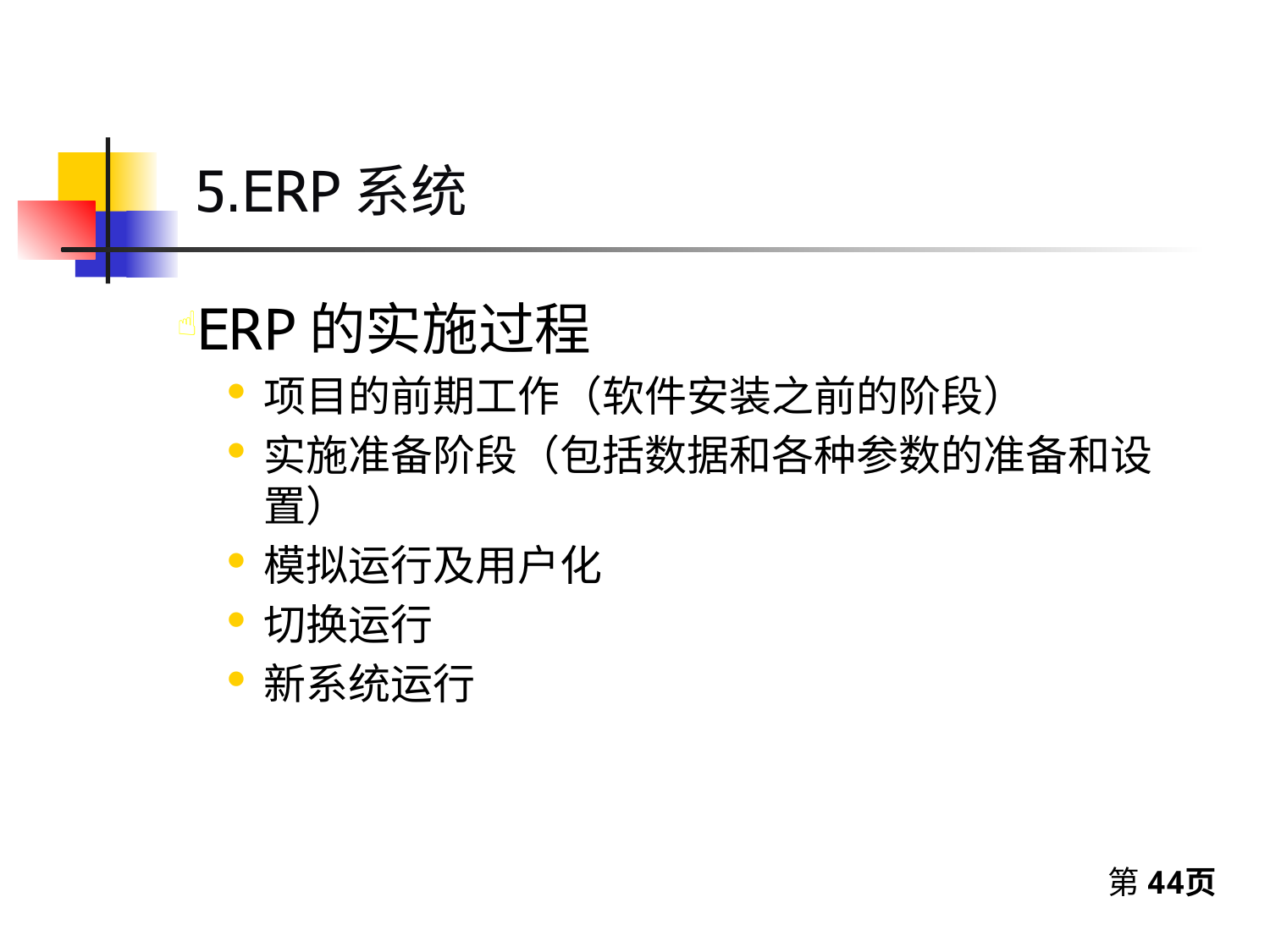

5.ERP系统
ERP的实施过程
项目的前期工作（软件安装之前的阶段）
实施准备阶段（包括数据和各种参数的准备和设置）
模拟运行及用户化
切换运行
新系统运行